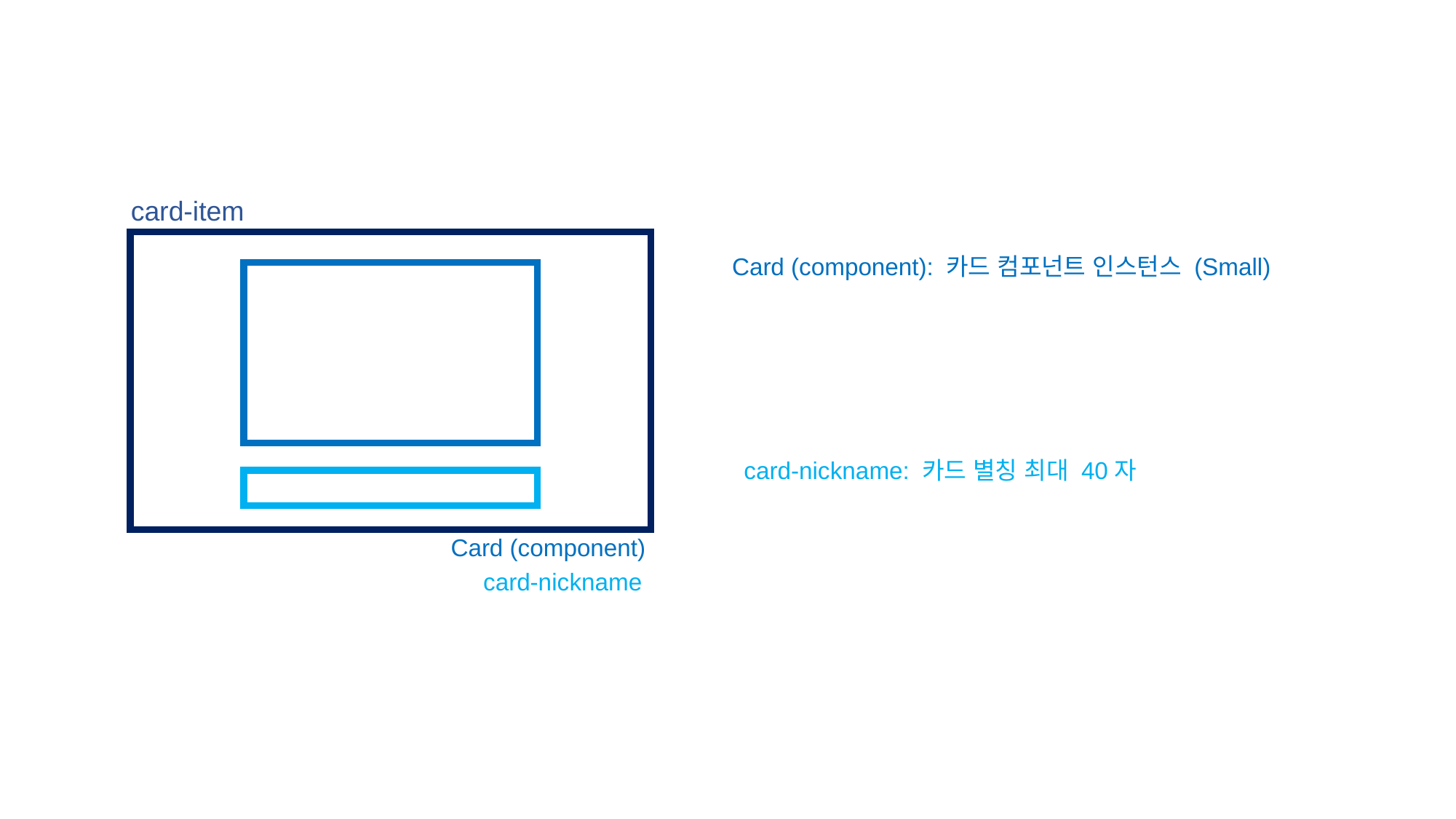

card-item

Card (component): 카드 컴포넌트 인스턴스 (Small)
card-nickname: 카드 별칭 최대 40자
Card (component)
card-nickname